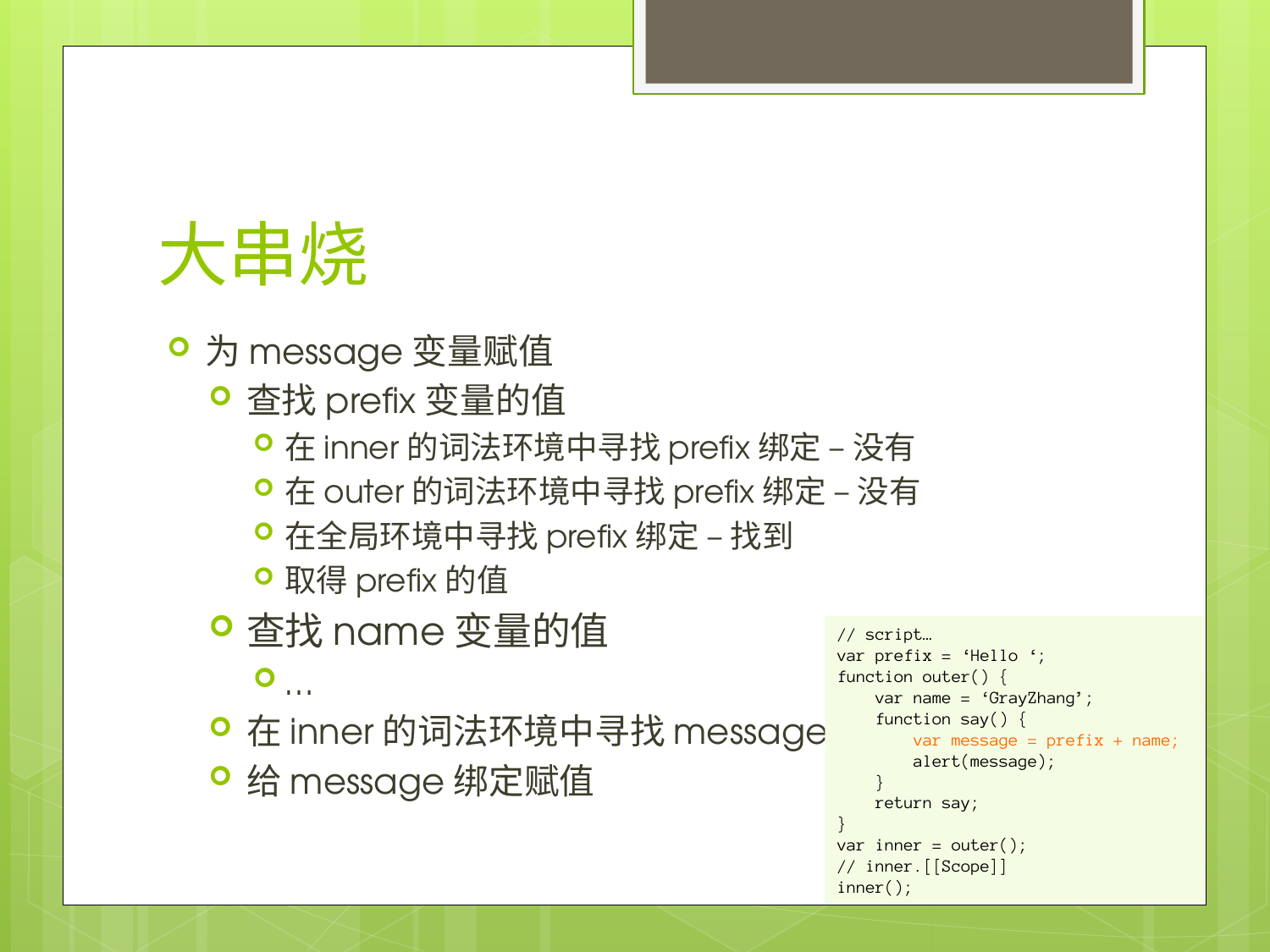

# 大串烧
为message变量赋值
查找prefix变量的值
在inner的词法环境中寻找prefix绑定 – 没有
在outer的词法环境中寻找prefix绑定 – 没有
在全局环境中寻找prefix绑定 – 找到
取得prefix的值
查找name变量的值
…
在inner的词法环境中寻找message
给message绑定赋值
// script…
var prefix = ‘Hello ‘;
function outer() {
    var name = ‘GrayZhang’;
    function say() {
        var message = prefix + name;
        alert(message);
    }
    return say;
}
var inner = outer();
// inner.[[Scope]]
inner();